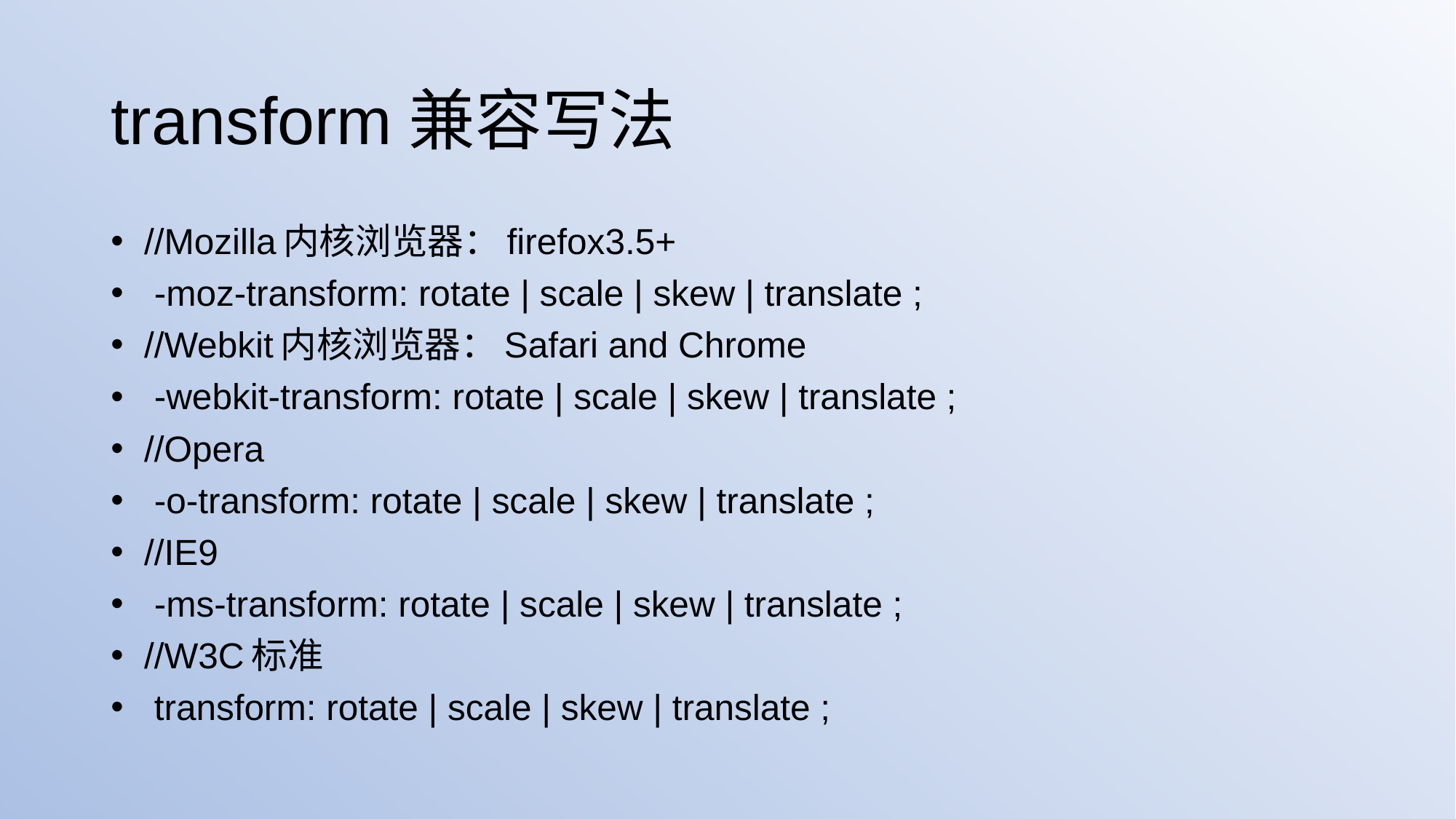

# transform兼容写法
 //Mozilla内核浏览器：firefox3.5+
  -moz-transform: rotate | scale | skew | translate ;
 //Webkit内核浏览器：Safari and Chrome
  -webkit-transform: rotate | scale | skew | translate ;
 //Opera
  -o-transform: rotate | scale | skew | translate ;
 //IE9
  -ms-transform: rotate | scale | skew | translate ;
 //W3C标准
  transform: rotate | scale | skew | translate ;